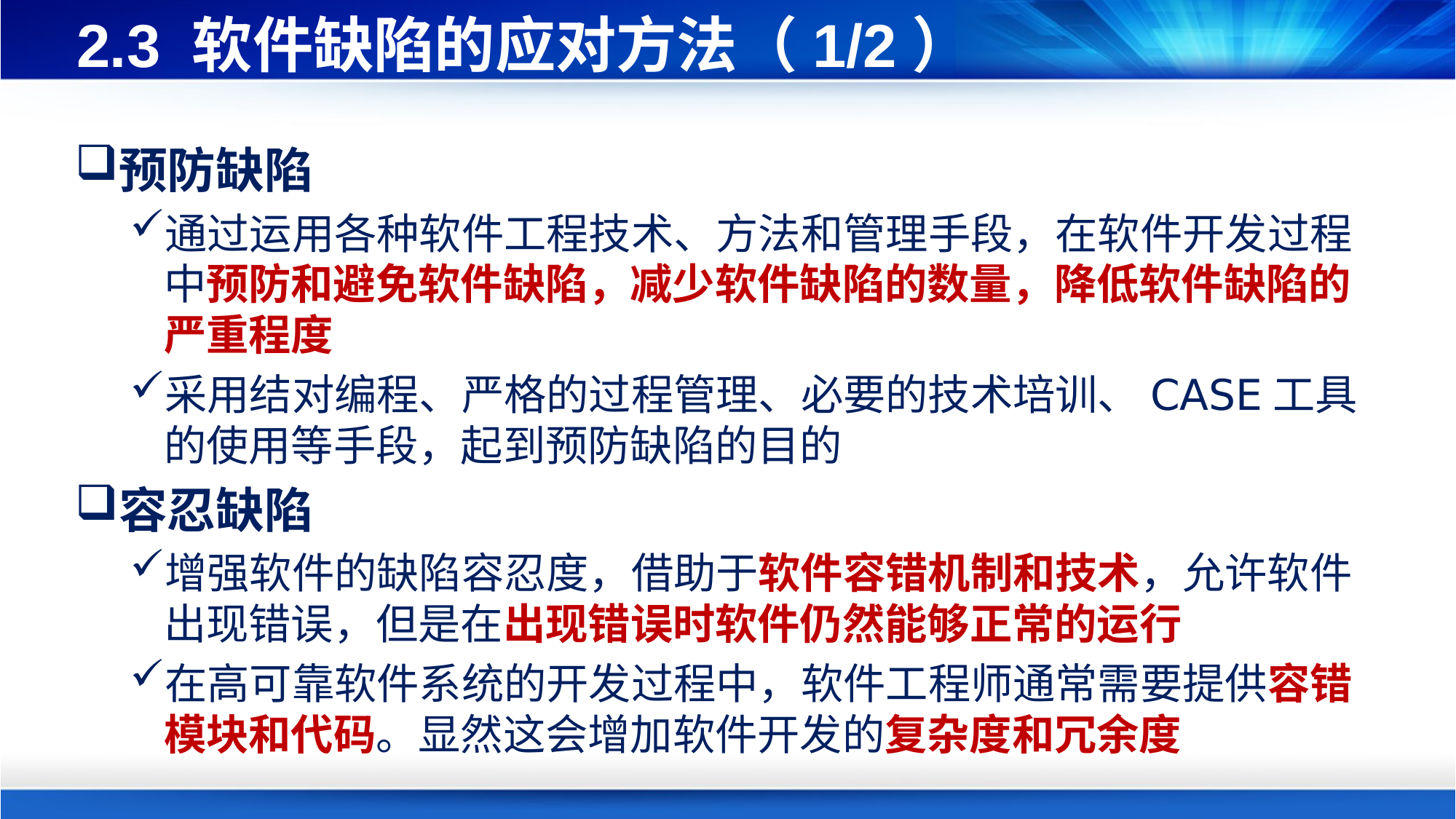

# 2.3 软件缺陷的应对方法（1/2）
预防缺陷
通过运用各种软件工程技术、方法和管理手段，在软件开发过程中预防和避免软件缺陷，减少软件缺陷的数量，降低软件缺陷的严重程度
采用结对编程、严格的过程管理、必要的技术培训、CASE工具的使用等手段，起到预防缺陷的目的
容忍缺陷
增强软件的缺陷容忍度，借助于软件容错机制和技术，允许软件出现错误，但是在出现错误时软件仍然能够正常的运行
在高可靠软件系统的开发过程中，软件工程师通常需要提供容错模块和代码。显然这会增加软件开发的复杂度和冗余度